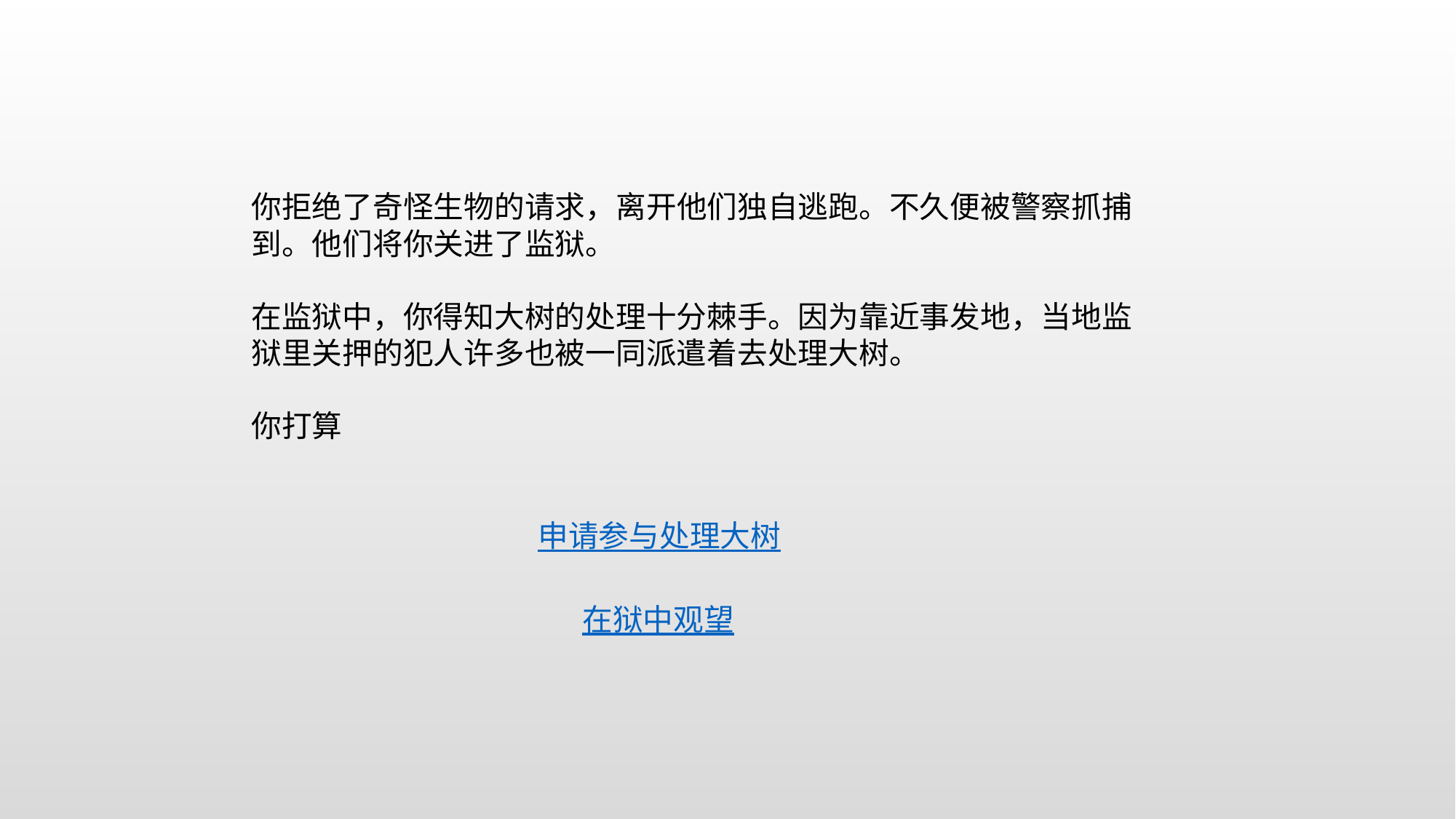

你拒绝了奇怪生物的请求，离开他们独自逃跑。不久便被警察抓捕到。他们将你关进了监狱。

在监狱中，你得知大树的处理十分棘手。因为靠近事发地，当地监狱里关押的犯人许多也被一同派遣着去处理大树。

你打算
申请参与处理大树
在狱中观望